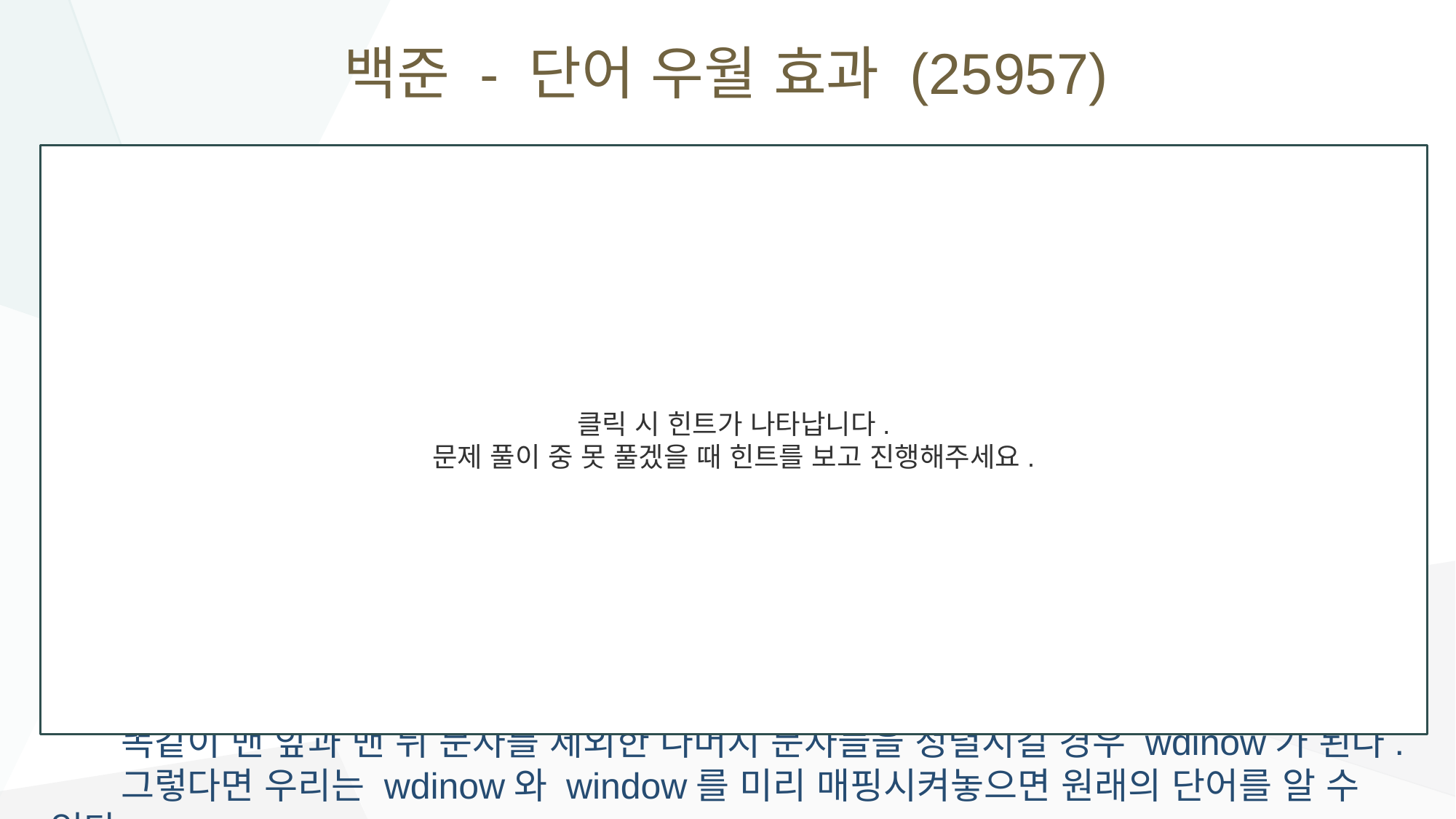

# 백준 - 단어 우월 효과 (25957)
중복된 단어는 주어지지 않으며, 원래 단어를 하나로 정할 수 없는 경우는 주어지지 않는다.
(즉, 맨 앞 문자와 맨 뒤 문자를 제외한 나머지 문자들의 배열만 다른 단어는 주어지지 않는다.)
=> abcde라는 문자열이 입력으로 들어왔으면,
     acdbe, adbce 라는 문자열은 주어지지 않는다는 뜻

맨 앞과 맨 뒤가 고정된 채 나머지 문자들이 무작위로 배열된다면 어떻게 나열되어도 정렬시키면 똑같아질 것이다.

ex) N개의 문자 중 하나로 window라는 문자가 입력으로 들어왔을 때,
      맨 앞과 맨 뒤 문자를 제외한 나머지 문자들을 정렬시킬 경우 wdinow가 된다.
      이후 문장 S에 wnodiw라는 문자가 입력으로 들어왔다면,
      똑같이 맨 앞과 맨 뒤 문자를 제외한 나머지 문자들을 정렬시킬 경우 wdinow가 된다.
      그렇다면 우리는 wdinow와 window를 미리 매핑시켜놓으면 원래의 단어를 알 수 있다.
클릭 시 힌트가 나타납니다.
문제 풀이 중 못 풀겠을 때 힌트를 보고 진행해주세요.